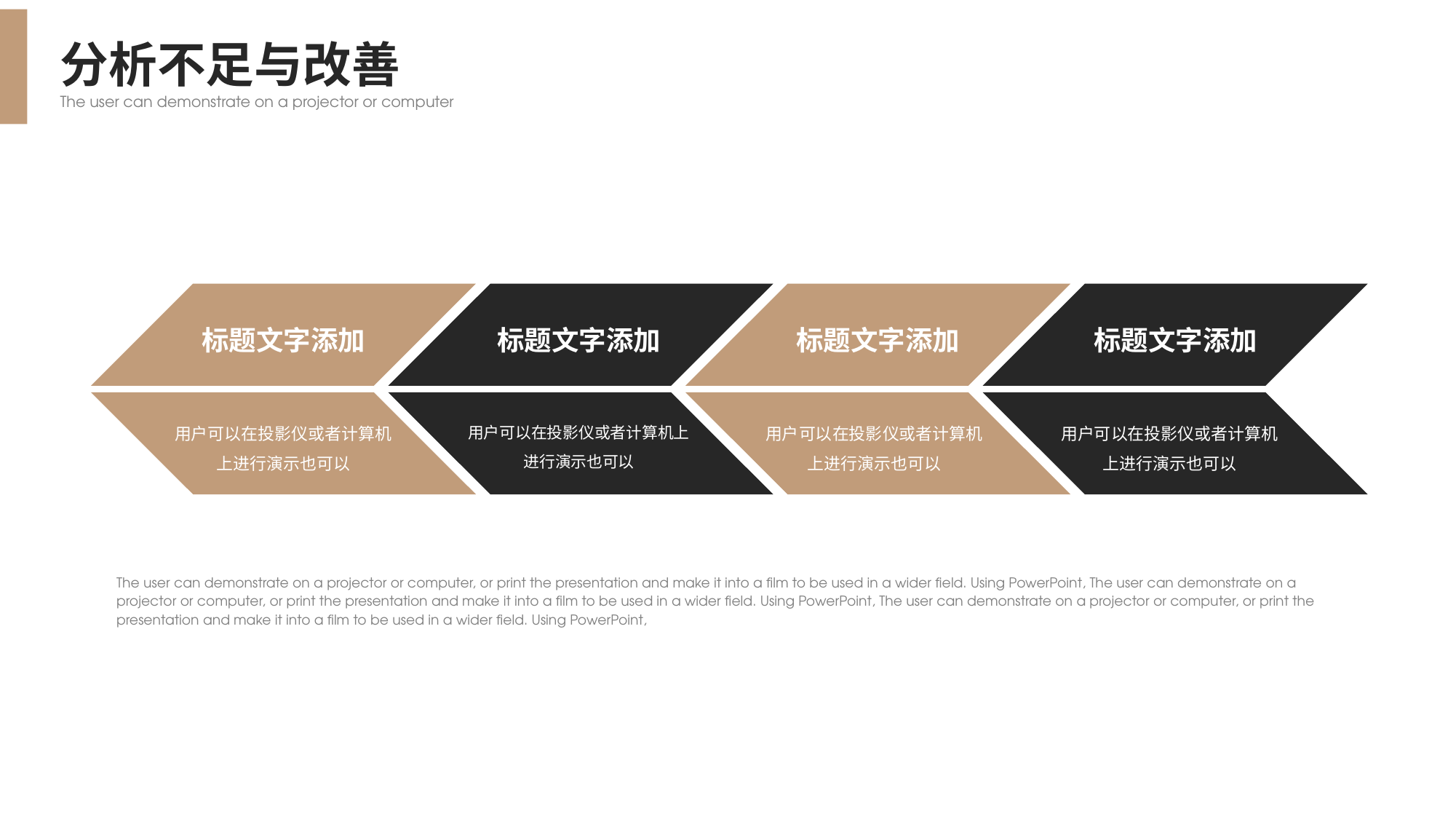

分析不足与改善
The user can demonstrate on a projector or computer

标题文字添加
标题文字添加
标题文字添加
标题文字添加
用户可以在投影仪或者计算机上进行演示也可以
用户可以在投影仪或者计算机上进行演示也可以
用户可以在投影仪或者计算机上进行演示也可以
用户可以在投影仪或者计算机上进行演示也可以
The user can demonstrate on a projector or computer, or print the presentation and make it into a film to be used in a wider field. Using PowerPoint, The user can demonstrate on a projector or computer, or print the presentation and make it into a film to be used in a wider field. Using PowerPoint, The user can demonstrate on a projector or computer, or print the presentation and make it into a film to be used in a wider field. Using PowerPoint,